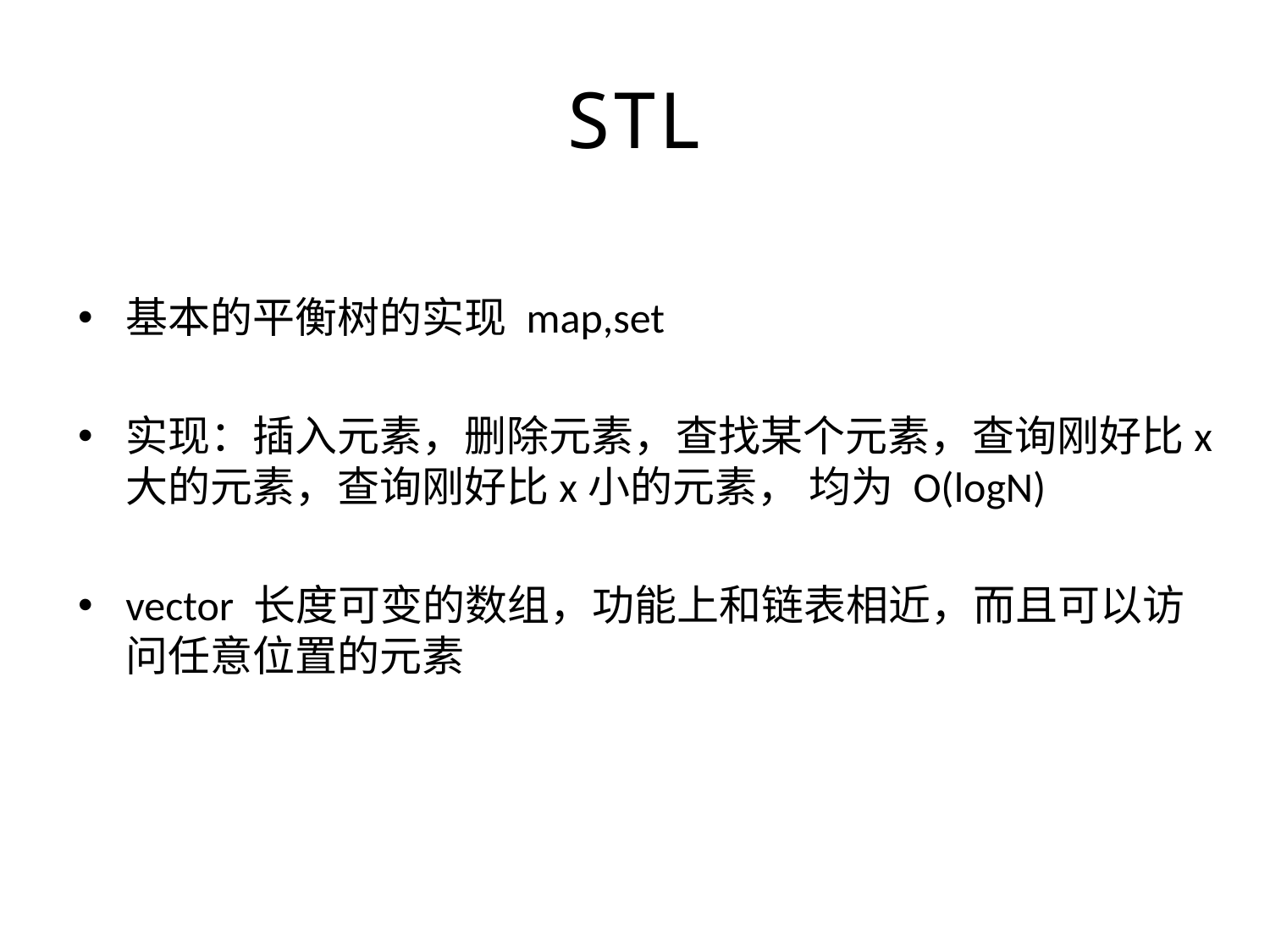

STL

基本的平衡树的实现 map,set

实现：插入元素，删除元素，查找某个元素，查询刚好比x大的元素，查询刚好比x小的元素， 均为 O(logN)

vector 长度可变的数组，功能上和链表相近，而且可以访问任意位置的元素